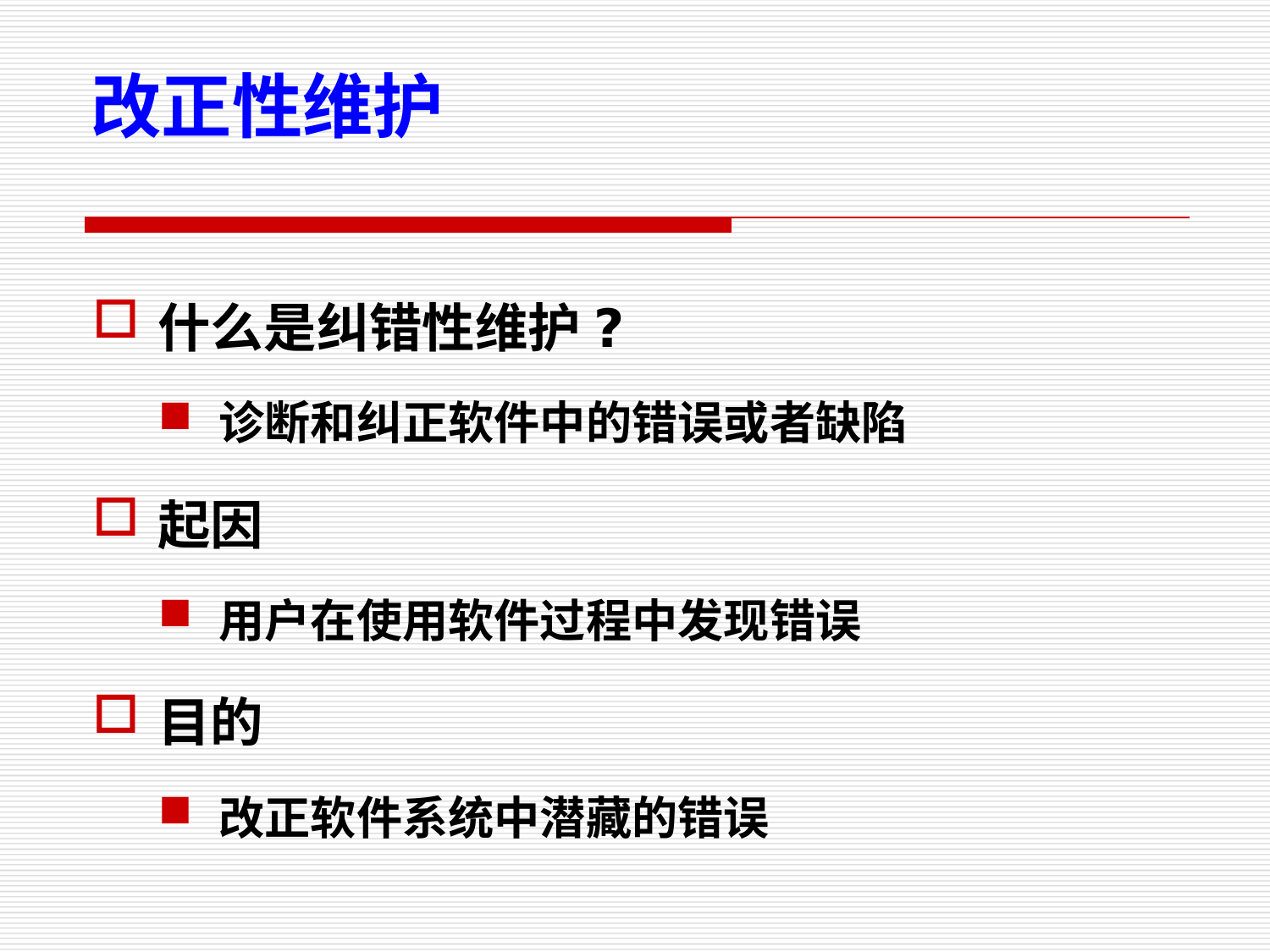

改正性维护
什么是纠错性维护?
诊断和纠正软件中的错误或者缺陷
起因
用户在使用软件过程中发现错误
目的
改正软件系统中潜藏的错误